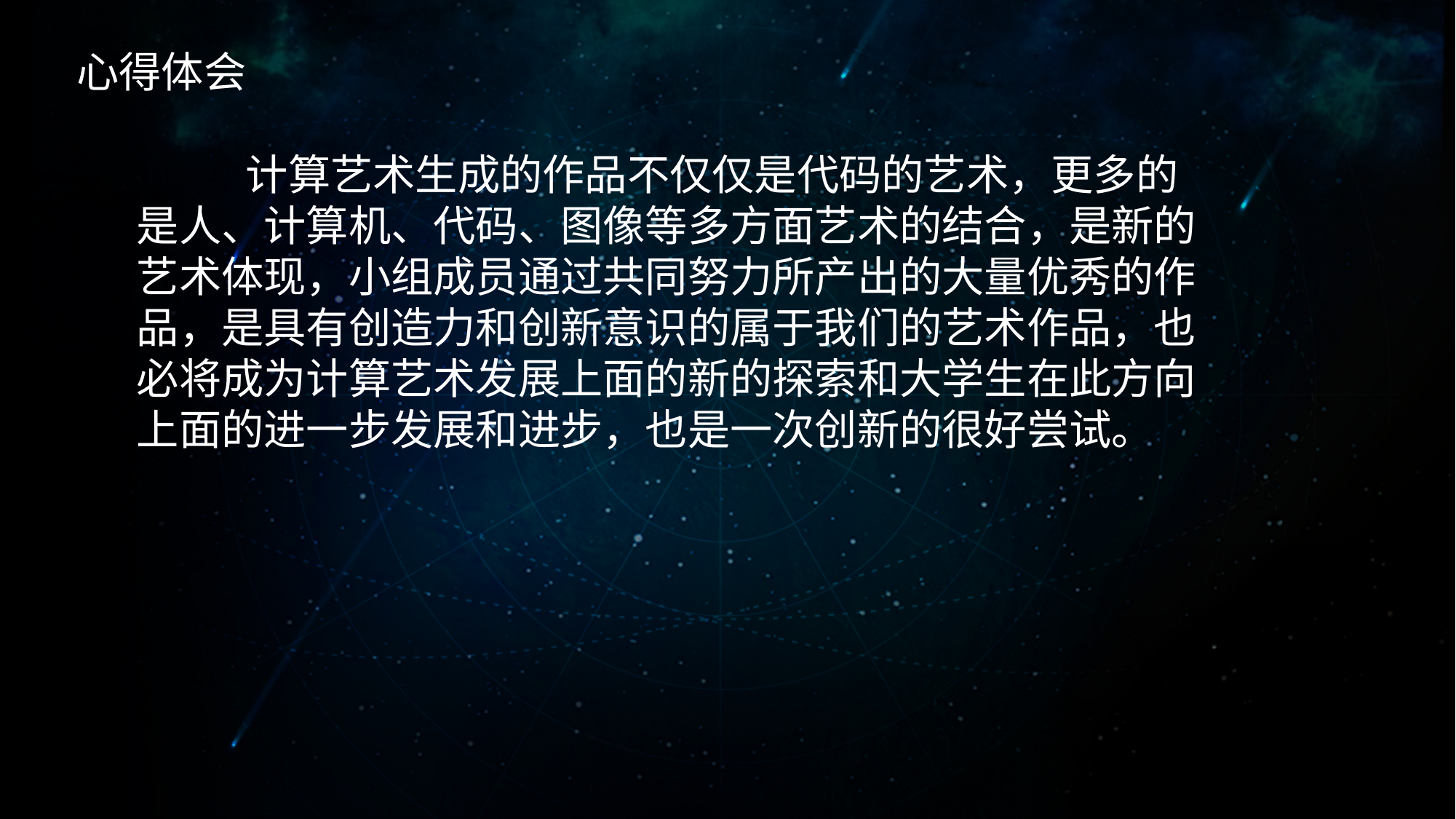

心得体会
	计算艺术生成的作品不仅仅是代码的艺术，更多的是人、计算机、代码、图像等多方面艺术的结合，是新的艺术体现，小组成员通过共同努力所产出的大量优秀的作品，是具有创造力和创新意识的属于我们的艺术作品，也必将成为计算艺术发展上面的新的探索和大学生在此方向上面的进一步发展和进步，也是一次创新的很好尝试。